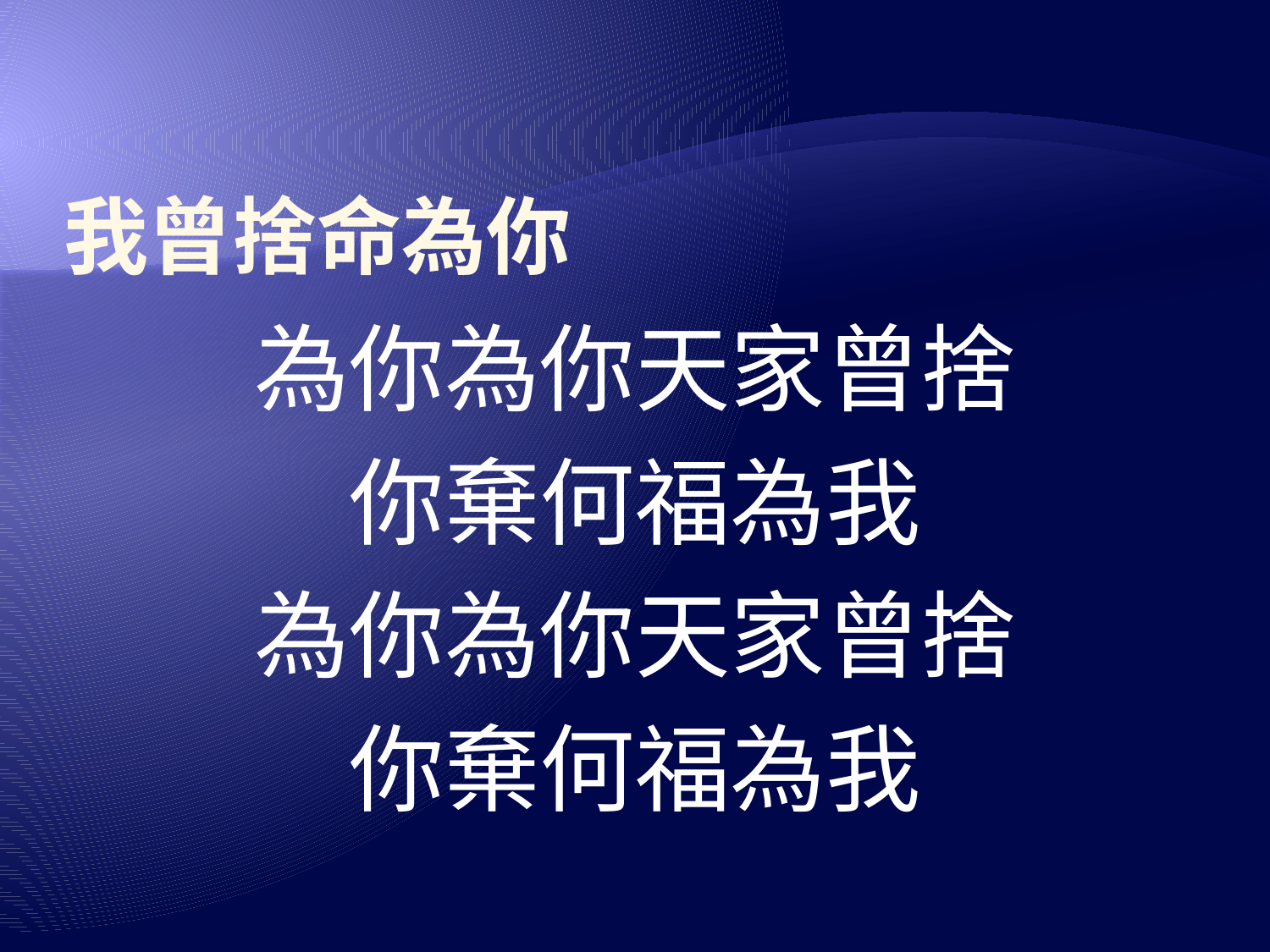

# 我曾捨命為你
為你為你天家曾捨
你棄何福為我
為你為你天家曾捨
你棄何福為我